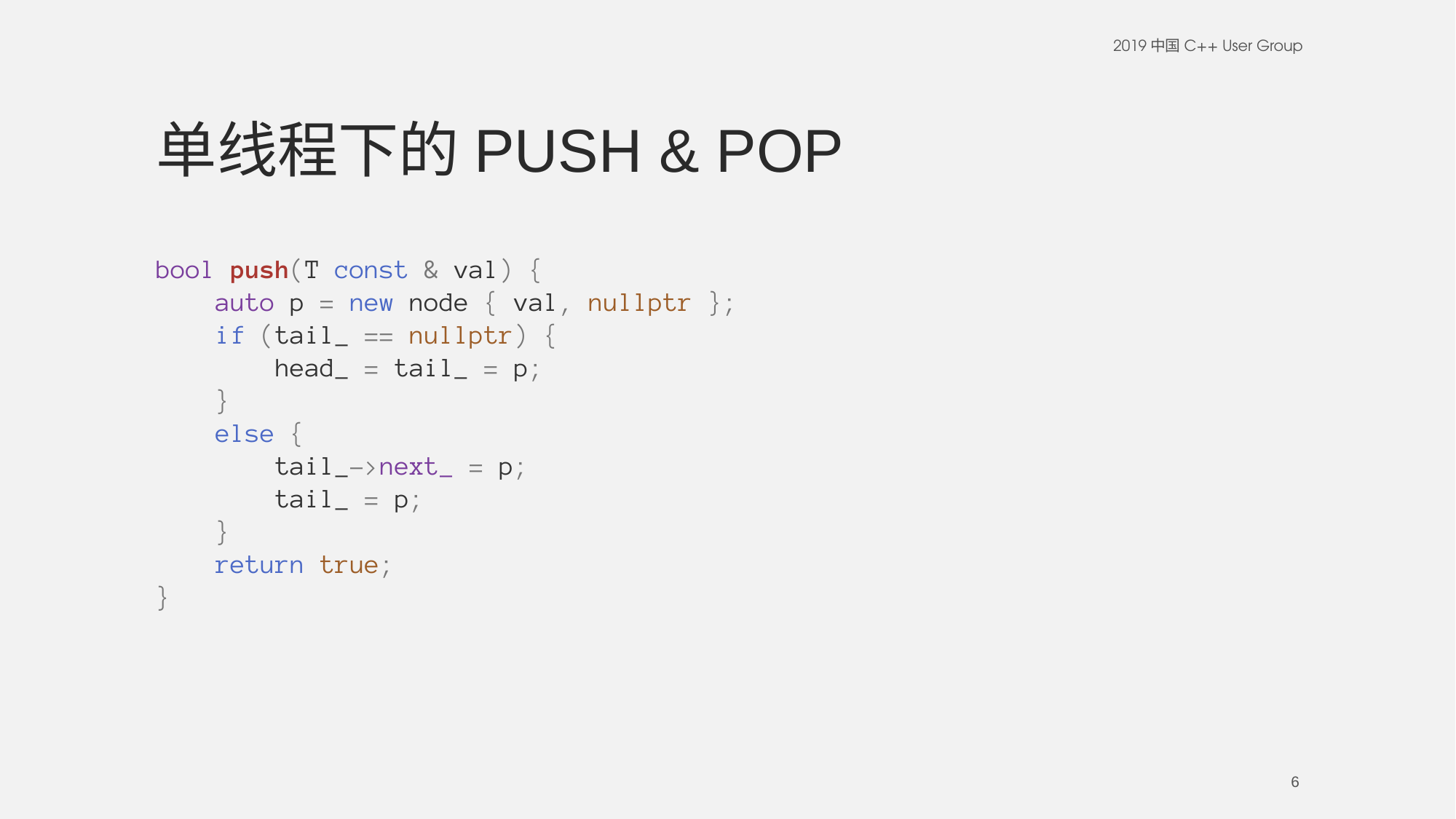

# 单线程下的push & pop
bool push(T const & val) {
    auto p = new node { val, nullptr };
    if (tail_ == nullptr) {
        head_ = tail_ = p;
    }
    else {
        tail_->next_ = p;
        tail_ = p;
    }
    return true;
}
6